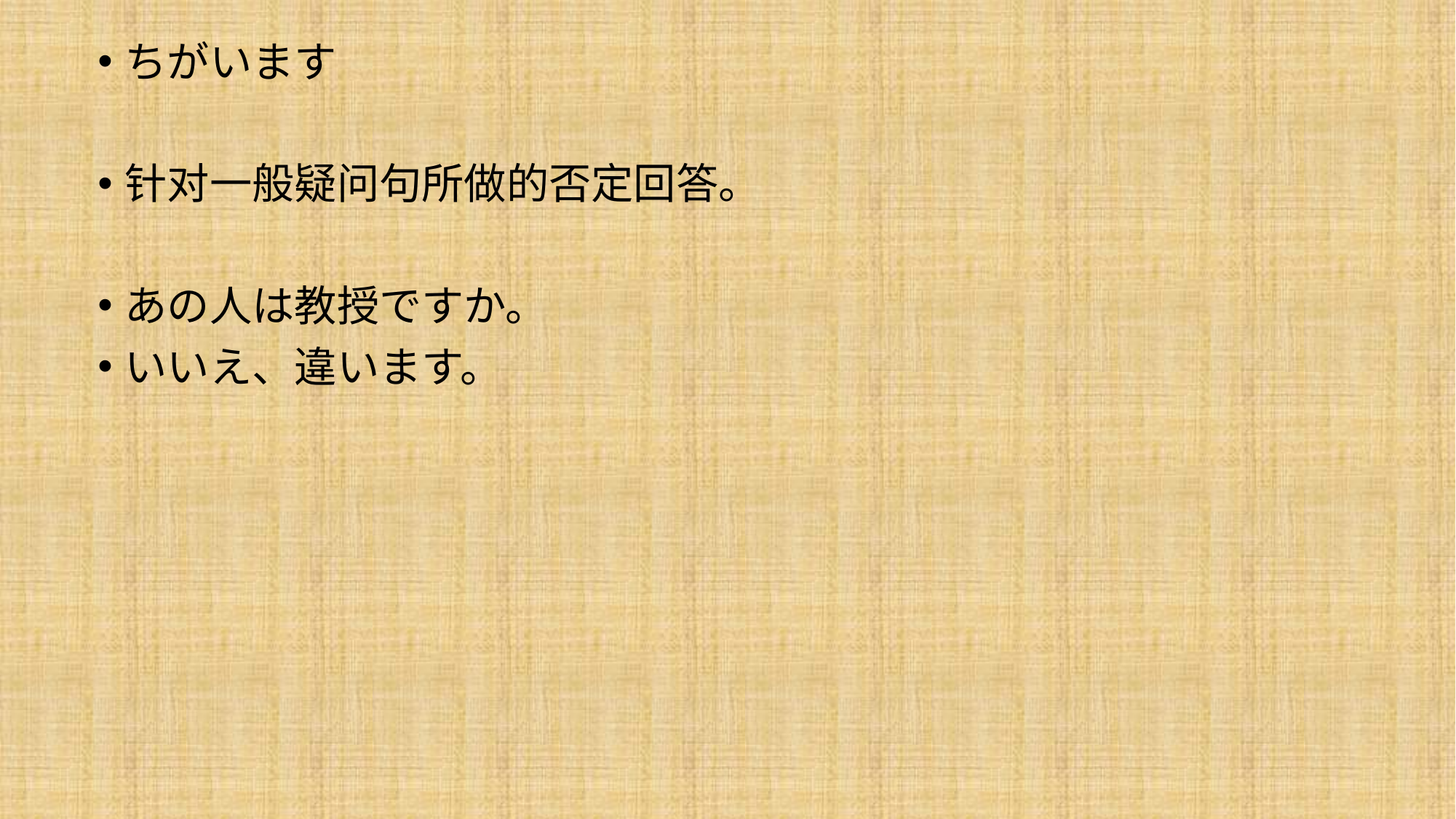

ちがいます

针对一般疑问句所做的否定回答。

あの人は教授ですか。
いいえ、違います。